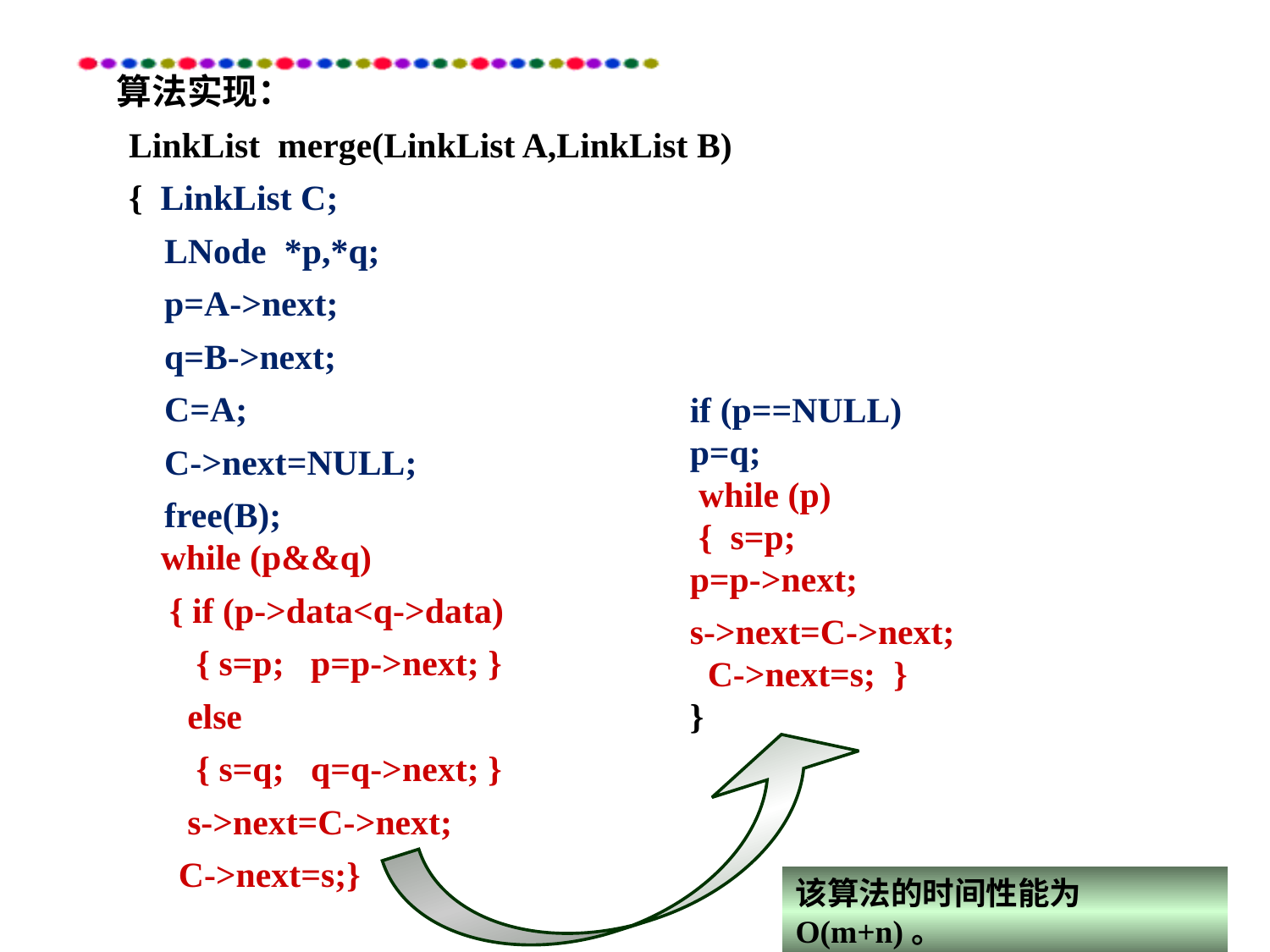

算法实现：
LinkList  merge(LinkList A,LinkList B)
{  LinkList C;
    LNode  *p,*q;
    p=A->next;
    q=B->next;
    C=A;
    C->next=NULL;
    free(B);
if (p==NULL)
p=q;
 while (p)
 {  s=p;
p=p->next;
s->next=C->next;
  C->next=s;  }
}
while (p&&q)
 { if (p->data<q->data)
    { s=p;   p=p->next; }
   else
    { s=q;   q=q->next; }
   s->next=C->next;
  C->next=s;}

该算法的时间性能为O(m+n)。